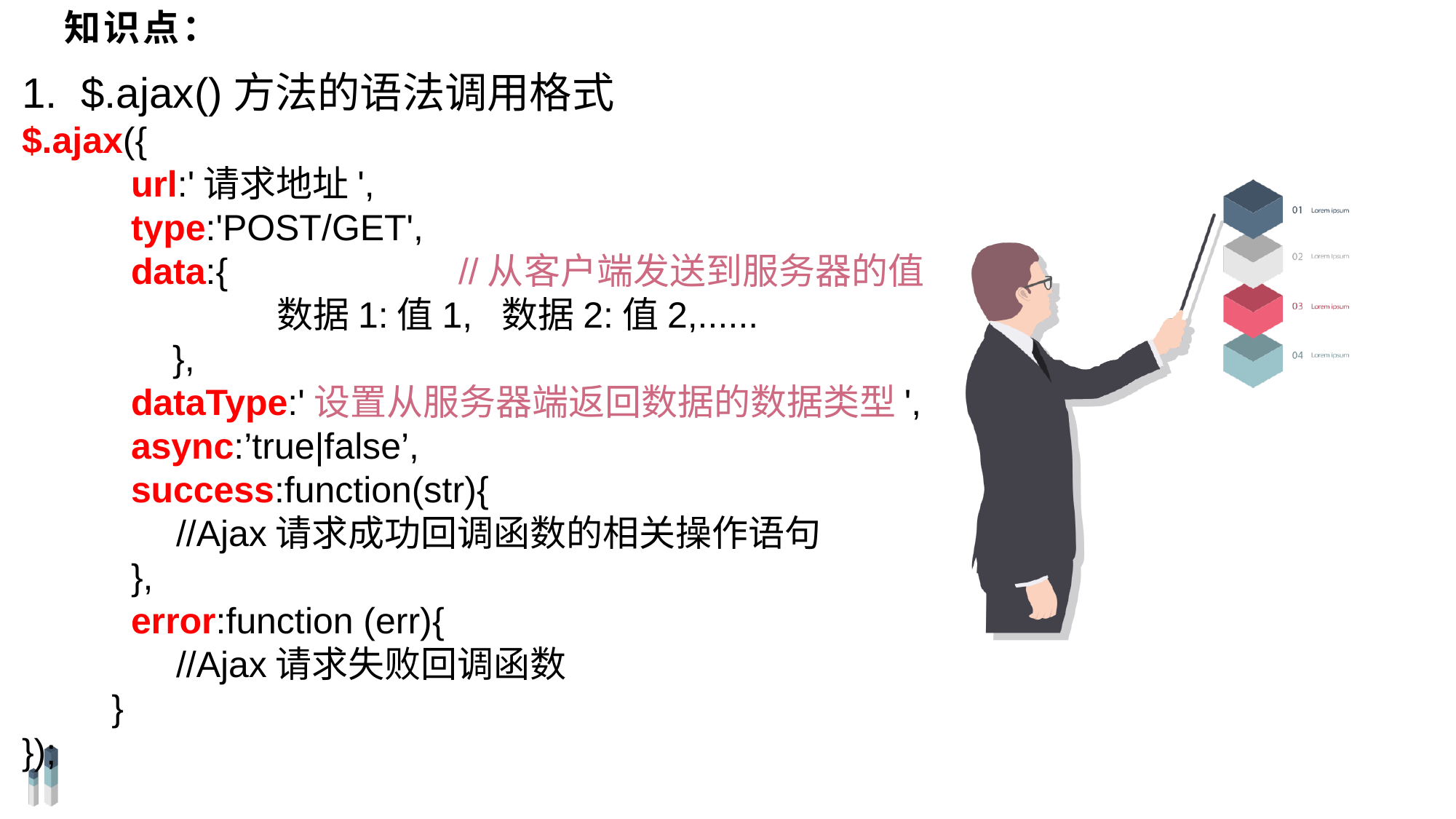

# 知识点：
1.  $.ajax()方法的语法调用格式
$.ajax({
	url:'请求地址',
　   	type:'POST/GET',
     	data:{			//从客户端发送到服务器的值
　　　　　　　数据1:值1,  数据2:值2,......
　　　    },
     	dataType:'设置从服务器端返回数据的数据类型',
	async:’true|false’,
    	success:function(str){
　　　　//Ajax请求成功回调函数的相关操作语句
　　 	},
　　 	error:function (err){
　　　　//Ajax请求失败回调函数
　　 }
});